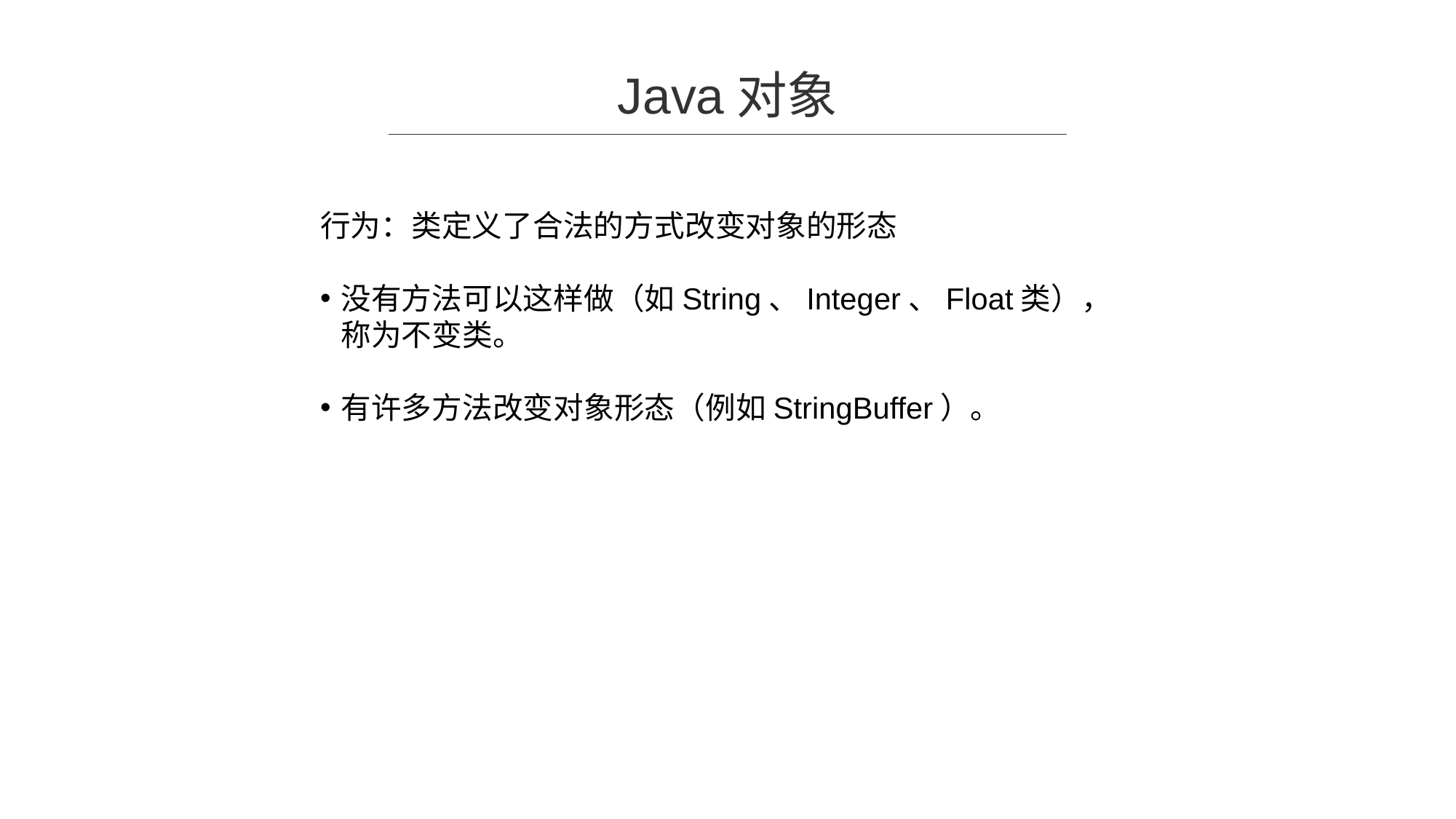

Java对象
行为：类定义了合法的方式改变对象的形态

没有方法可以这样做（如String、Integer、Float类），称为不变类。

有许多方法改变对象形态（例如StringBuffer）。